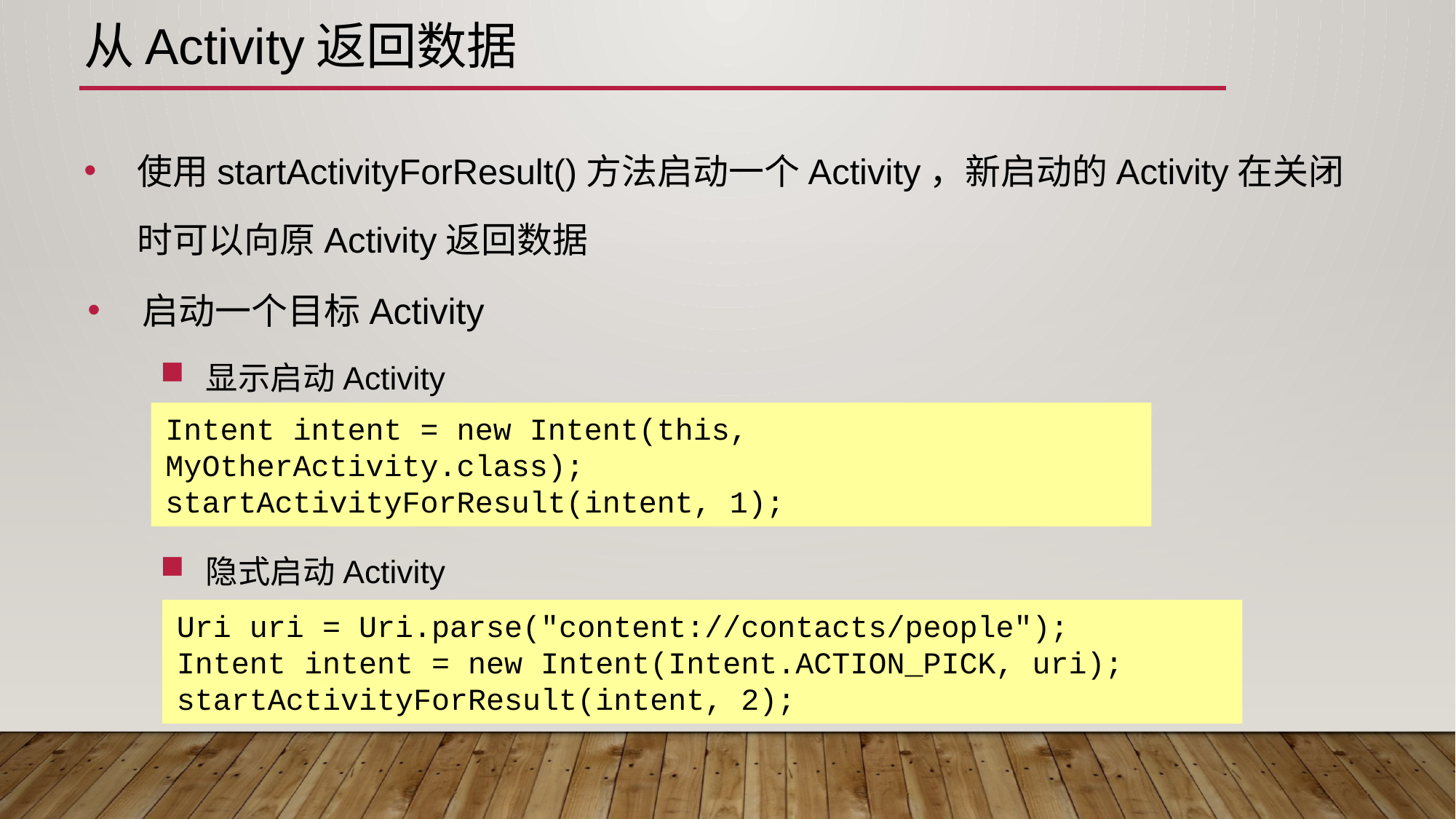

# 从Activity返回数据
使用startActivityForResult()方法启动一个Activity，新启动的Activity在关闭时可以向原Activity返回数据

启动一个目标Activity
显示启动Activity

隐式启动Activity
Intent intent = new Intent(this, MyOtherActivity.class);
startActivityForResult(intent, 1);

Uri uri = Uri.parse("content://contacts/people");
Intent intent = new Intent(Intent.ACTION_PICK, uri);
startActivityForResult(intent, 2);